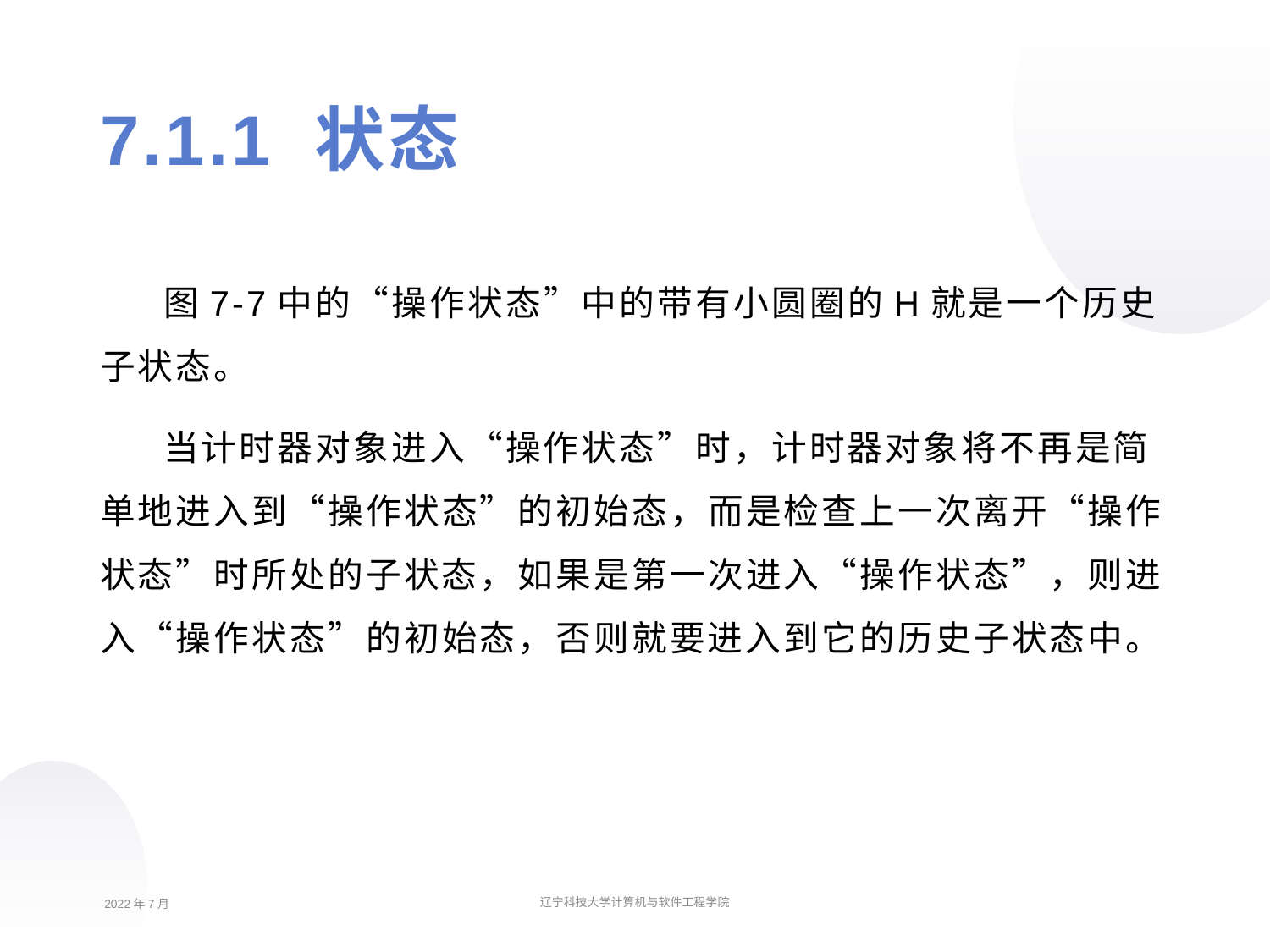

7.1.1 状态
图7-7中的“操作状态”中的带有小圆圈的H就是一个历史子状态。
当计时器对象进入“操作状态”时，计时器对象将不再是简单地进入到“操作状态”的初始态，而是检查上一次离开“操作状态”时所处的子状态，如果是第一次进入“操作状态”，则进入“操作状态”的初始态，否则就要进入到它的历史子状态中。

2022年7月
辽宁科技大学计算机与软件工程学院
20